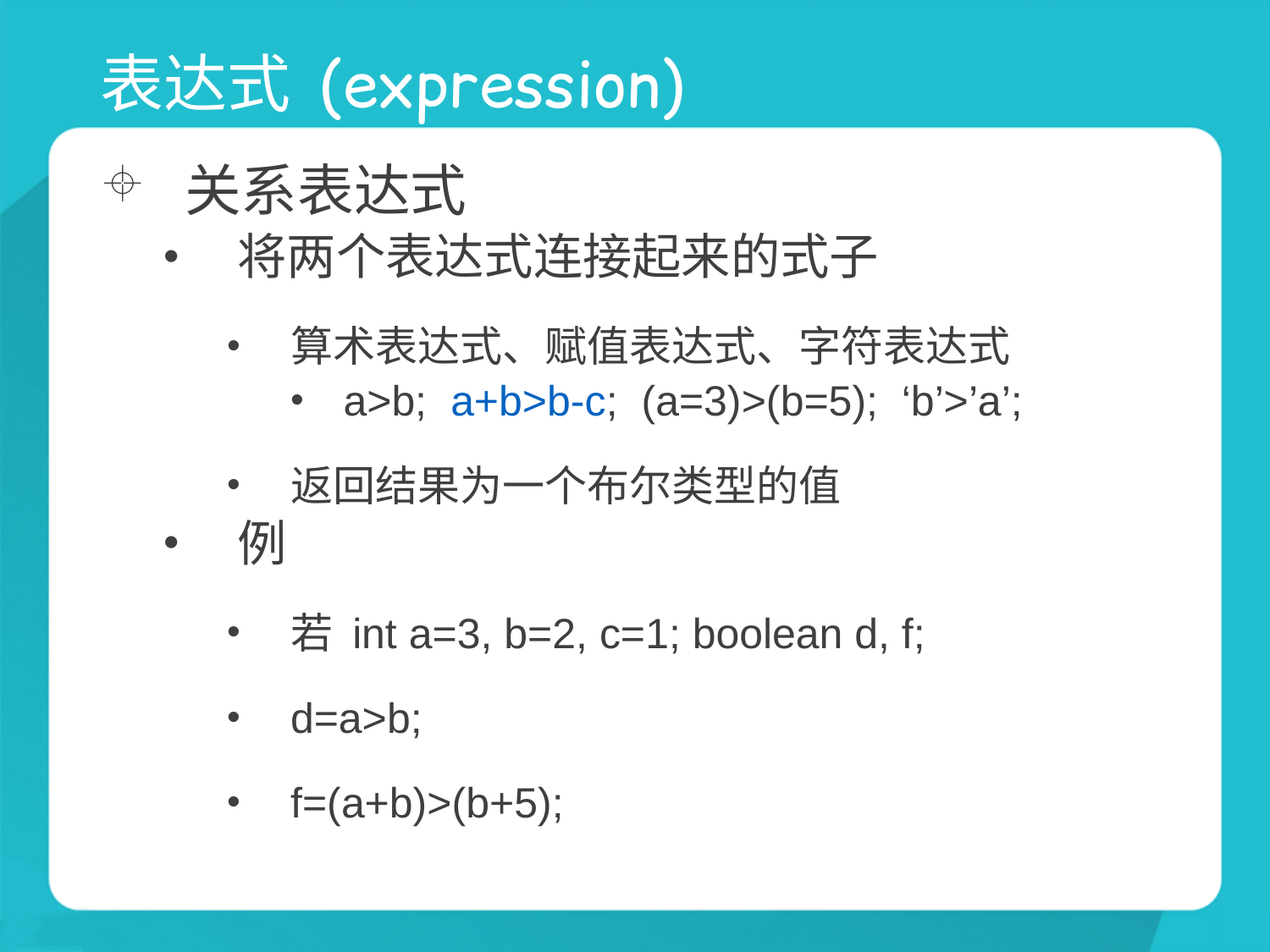

# 表达式 (expression)
关系表达式
将两个表达式连接起来的式子
算术表达式、赋值表达式、字符表达式
a>b;  a+b>b-c;  (a=3)>(b=5);  ‘b’>’a’;
返回结果为一个布尔类型的值
例
若 int a=3, b=2, c=1; boolean d, f;
d=a>b;
f=(a+b)>(b+5);